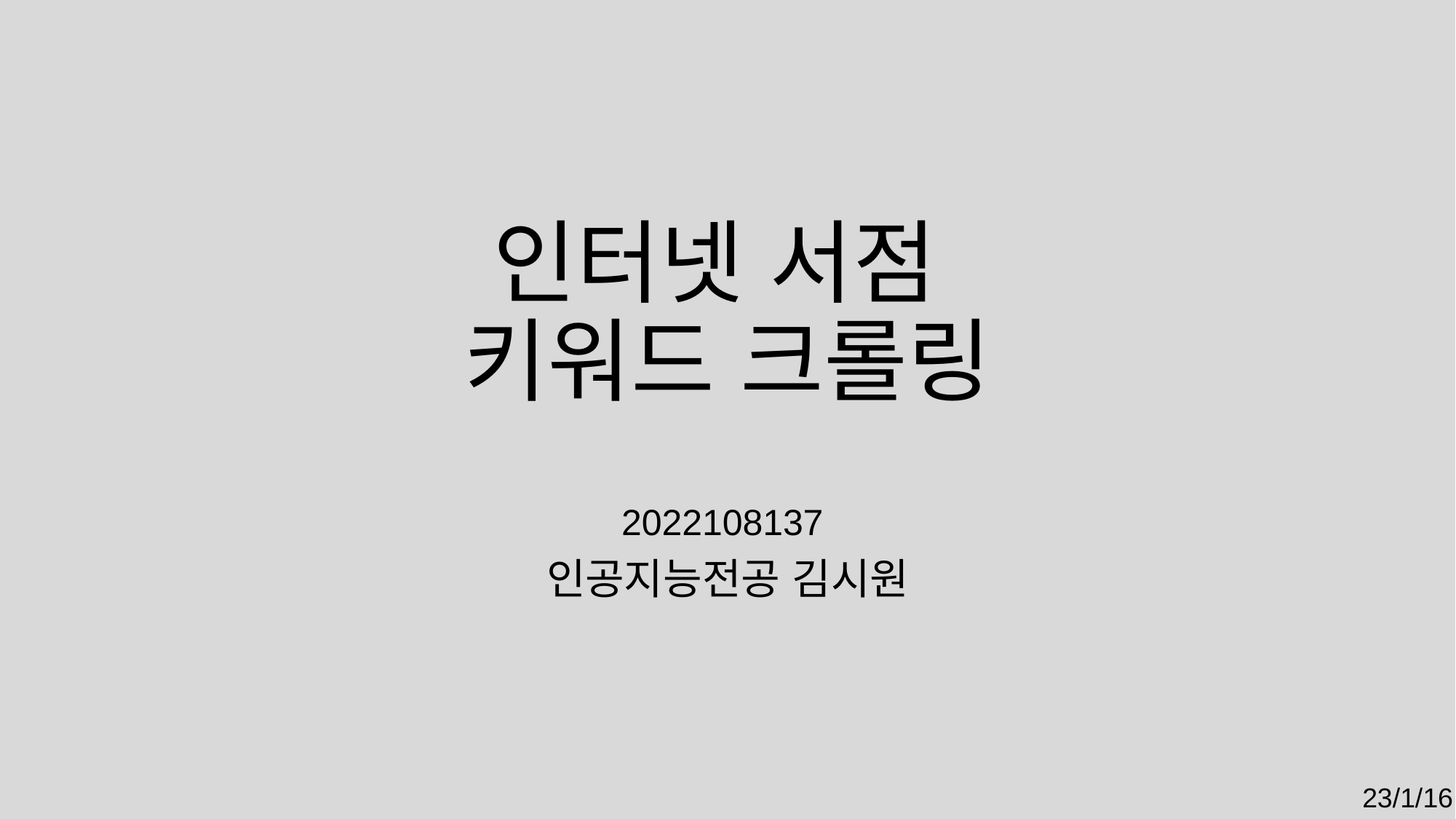

# 인터넷 서점 키워드 크롤링
2022108137
인공지능전공 김시원

23/1/16